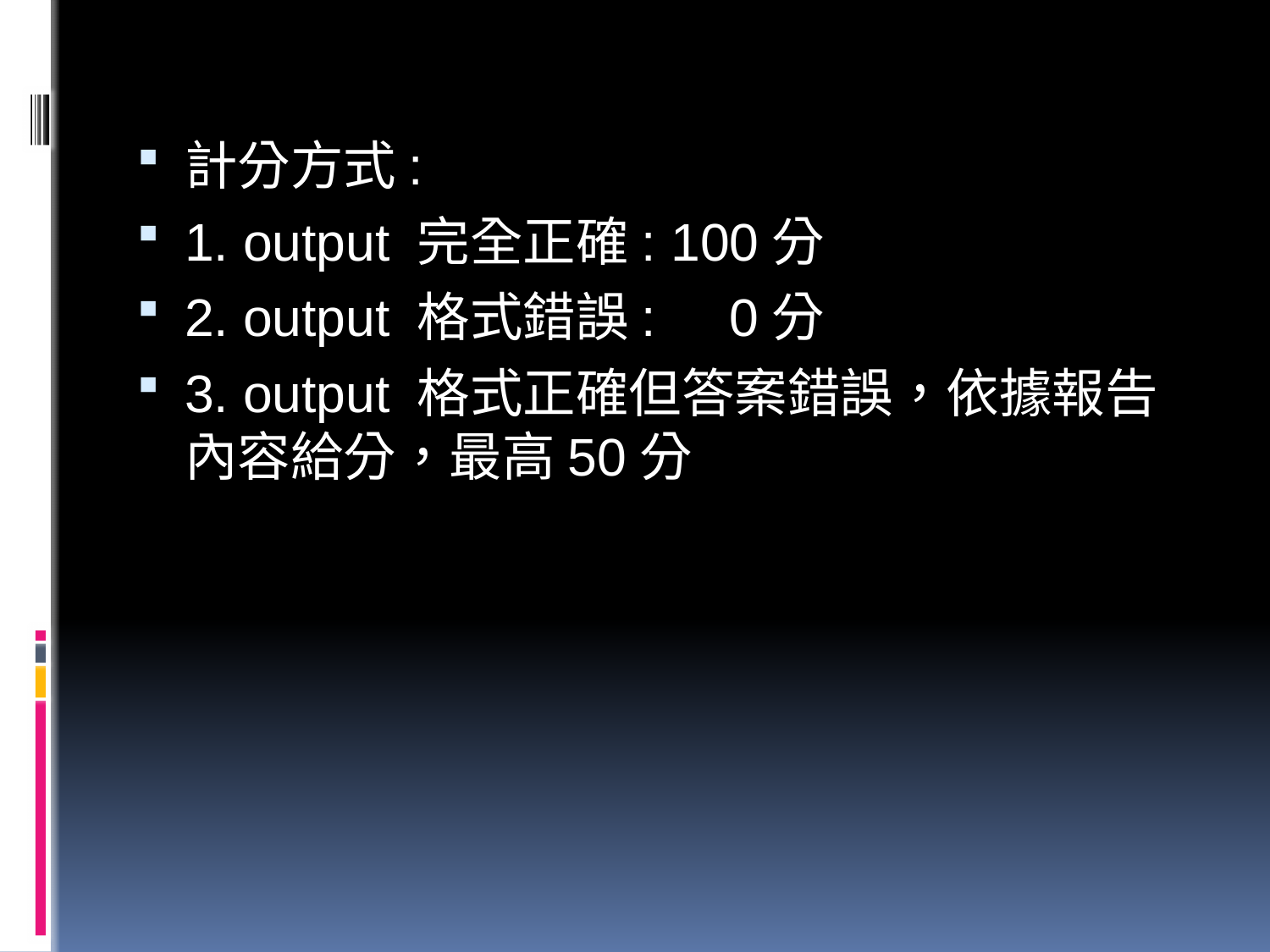

計分方式:
1. output 完全正確: 100分
2. output 格式錯誤:     0分
3. output 格式正確但答案錯誤，依據報告內容給分，最高50分